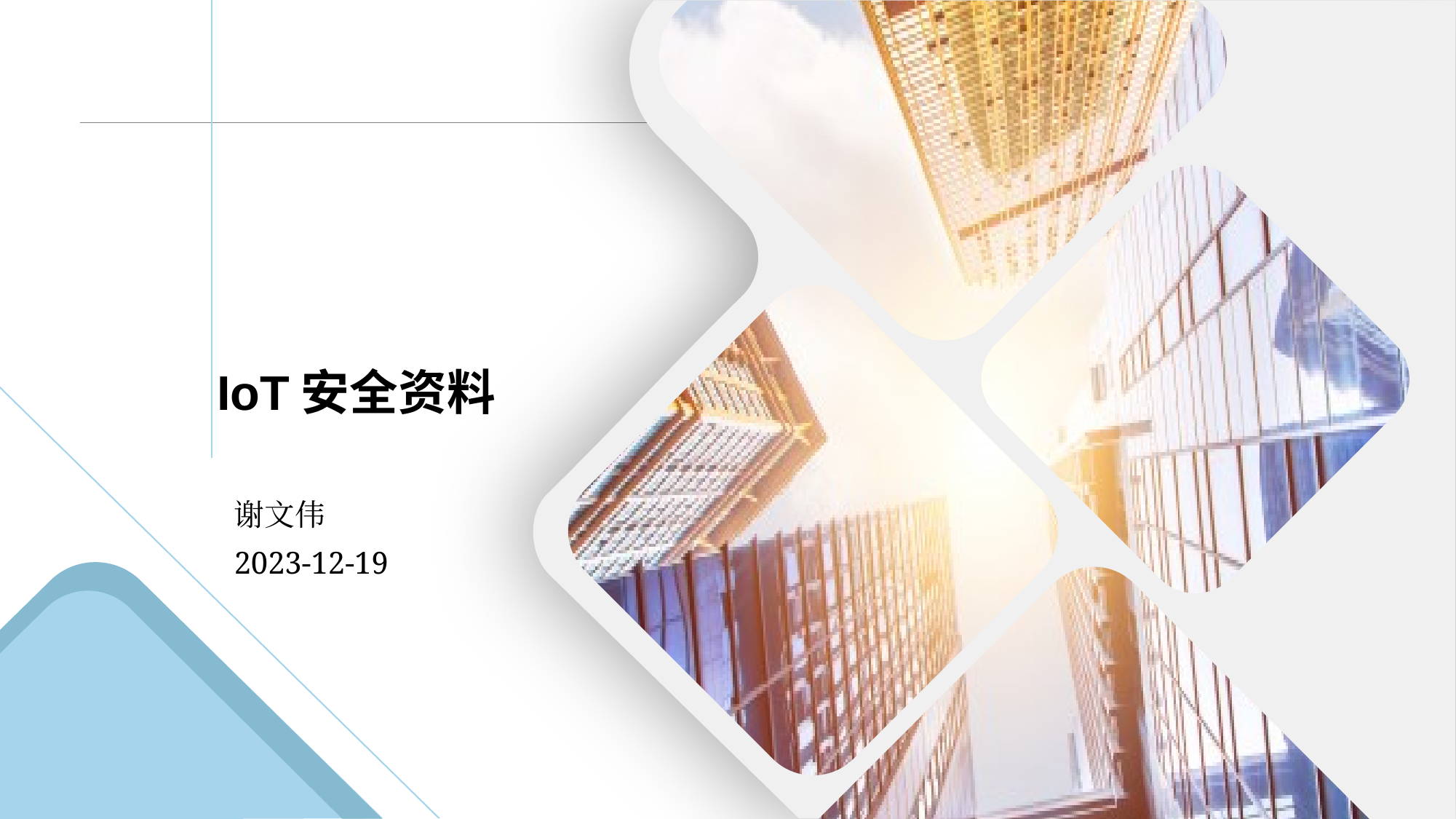

# Prompt & Cyber security
IoT安全资料

谢文伟
2023-12-19